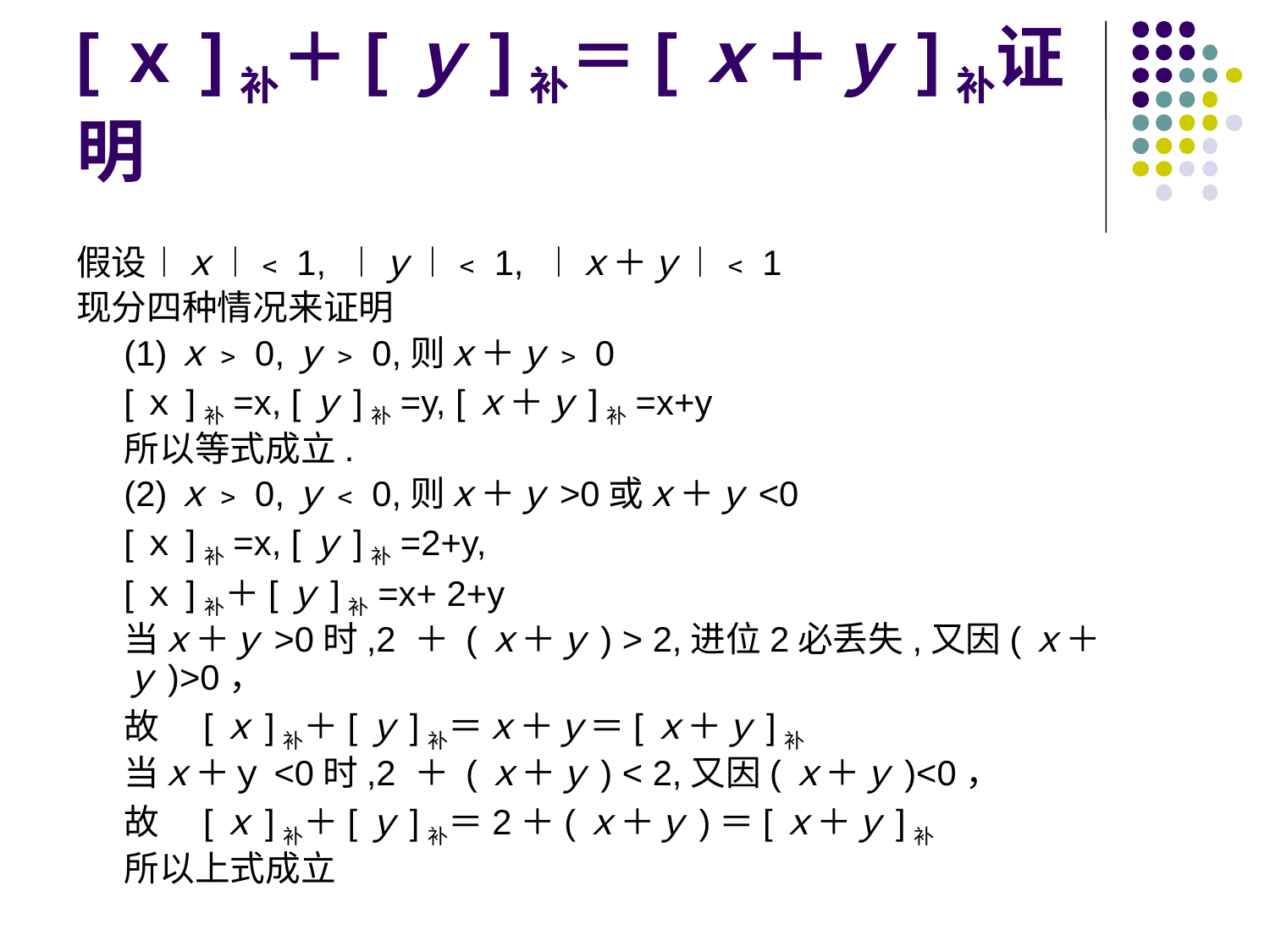

# [ｘ]补＋[ｙ]补＝[ｘ＋ｙ]补证明
假设︱ｘ︱﹤1, ︱ｙ︱﹤1, ︱ｘ＋ｙ︱﹤1
现分四种情况来证明
(1)ｘ﹥0,ｙ﹥0,则ｘ＋ｙ﹥0
[ｘ]补=x, [ｙ]补=y, [ｘ＋ｙ]补=x+y
所以等式成立.
(2)ｘ﹥0,ｙ﹤0,则ｘ＋ｙ>0或ｘ＋ｙ<0
[ｘ]补=x, [ｙ]补=2+y,
[ｘ]补＋[ｙ]补=x+ 2+y
当ｘ＋ｙ>0时,2 ＋ (ｘ＋ｙ) > 2,进位2必丢失,又因(ｘ＋ｙ)>0，
故　[ｘ]补＋[ｙ]补＝ｘ＋ｙ＝[ｘ＋ｙ]补
当ｘ＋ｙ<0时,2 ＋ (ｘ＋ｙ) < 2,又因(ｘ＋ｙ)<0，
故　[ｘ]补＋[ｙ]补＝2＋(ｘ＋ｙ)＝[ｘ＋ｙ]补
所以上式成立
78